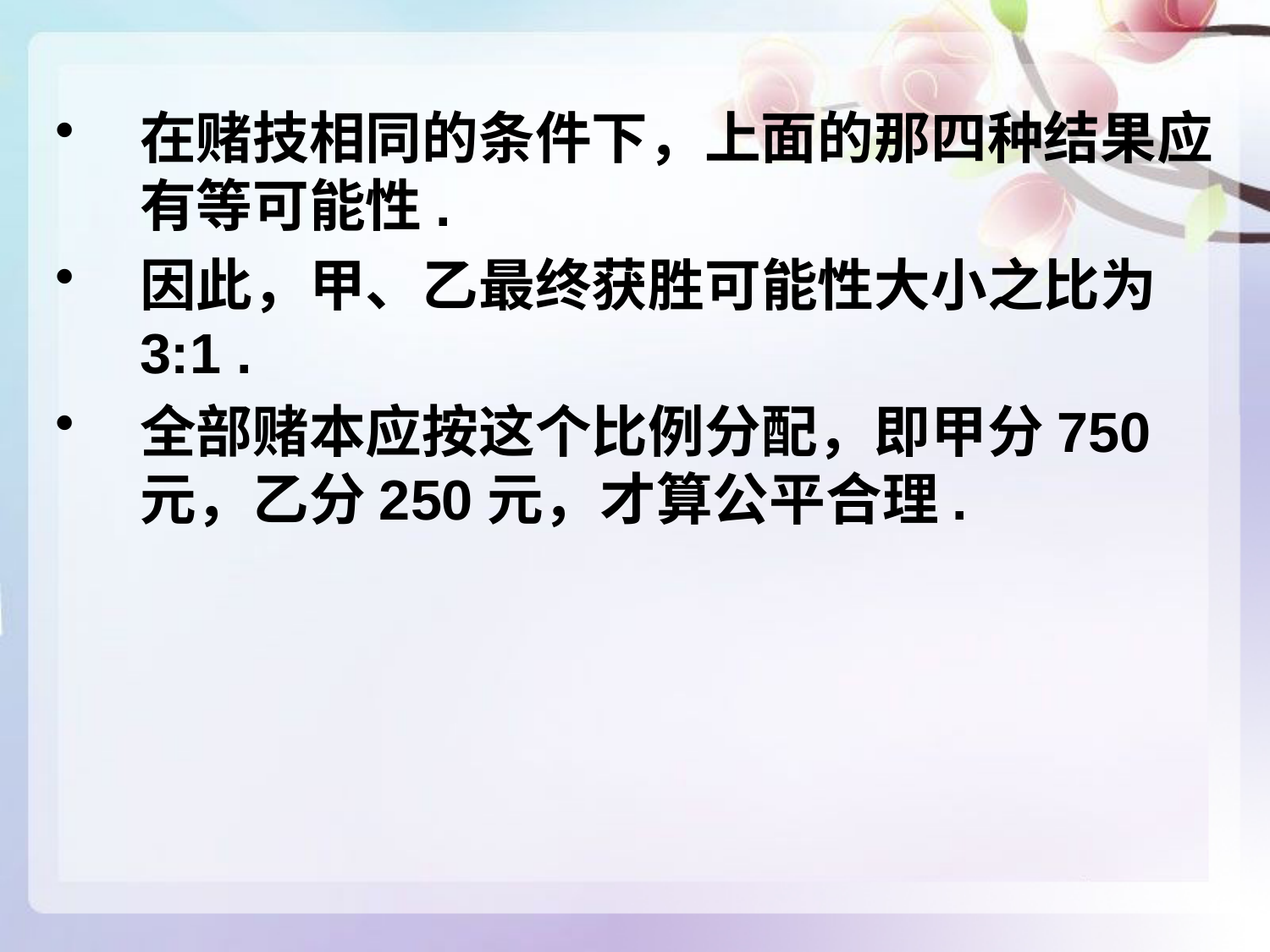

在赌技相同的条件下，上面的那四种结果应有等可能性.
因此，甲、乙最终获胜可能性大小之比为3:1 .
全部赌本应按这个比例分配，即甲分750元，乙分250元，才算公平合理.